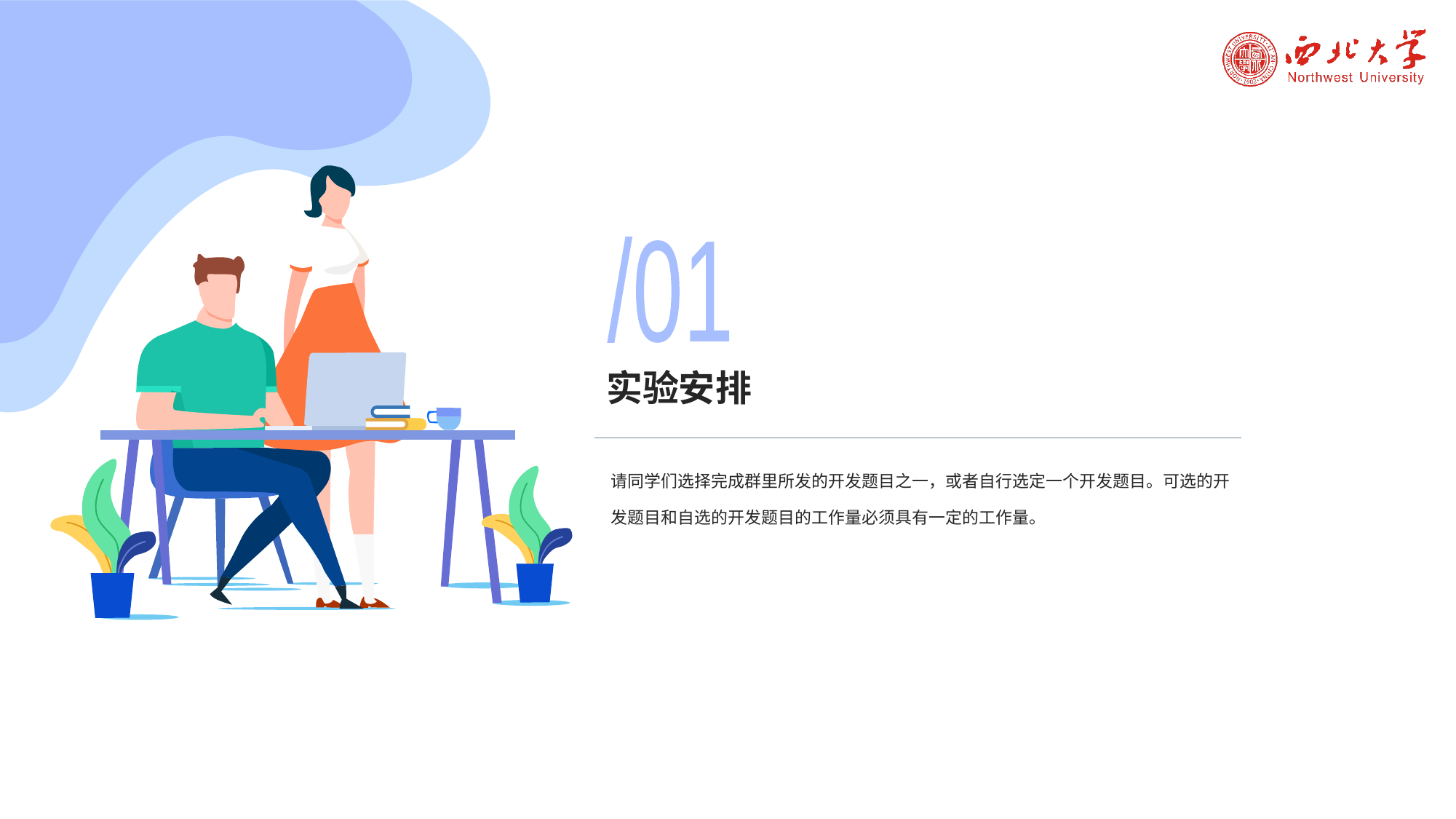

/01
实验安排
请同学们选择完成群里所发的开发题目之一，或者自行选定一个开发题目。可选的开发题目和自选的开发题目的工作量必须具有一定的工作量。